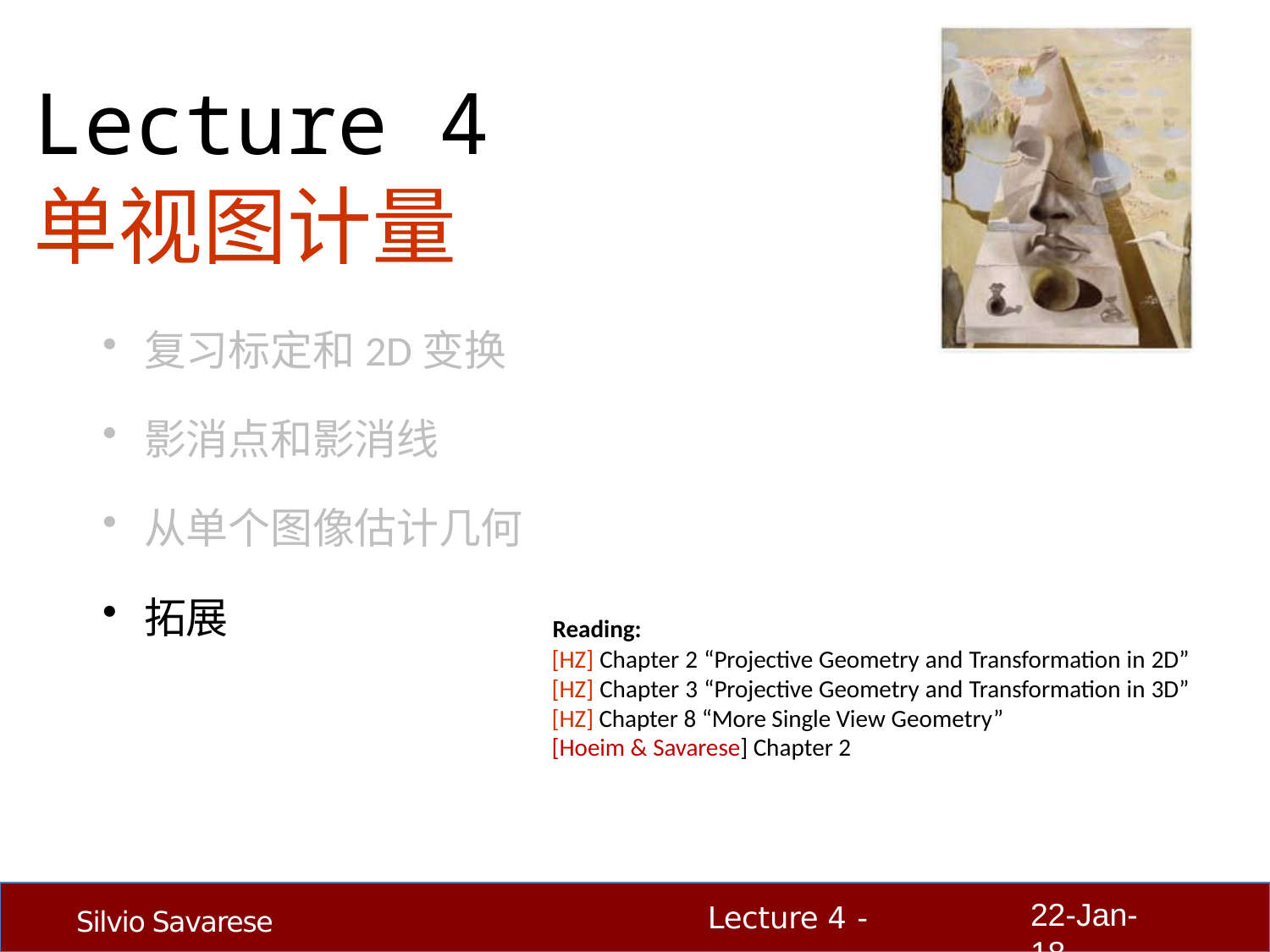

# Lecture 4
单视图计量
复习标定和2D变换
影消点和影消线
从单个图像估计几何
拓展
Reading:
[HZ] Chapter 2 “Projective Geometry and Transformation in 2D”  [HZ] Chapter 3 “Projective Geometry and Transformation in 3D”  [HZ] Chapter 8 “More Single View Geometry”
[Hoeim & Savarese] Chapter 2

22-Jan-18
Lecture 4 -
Silvio Savarese